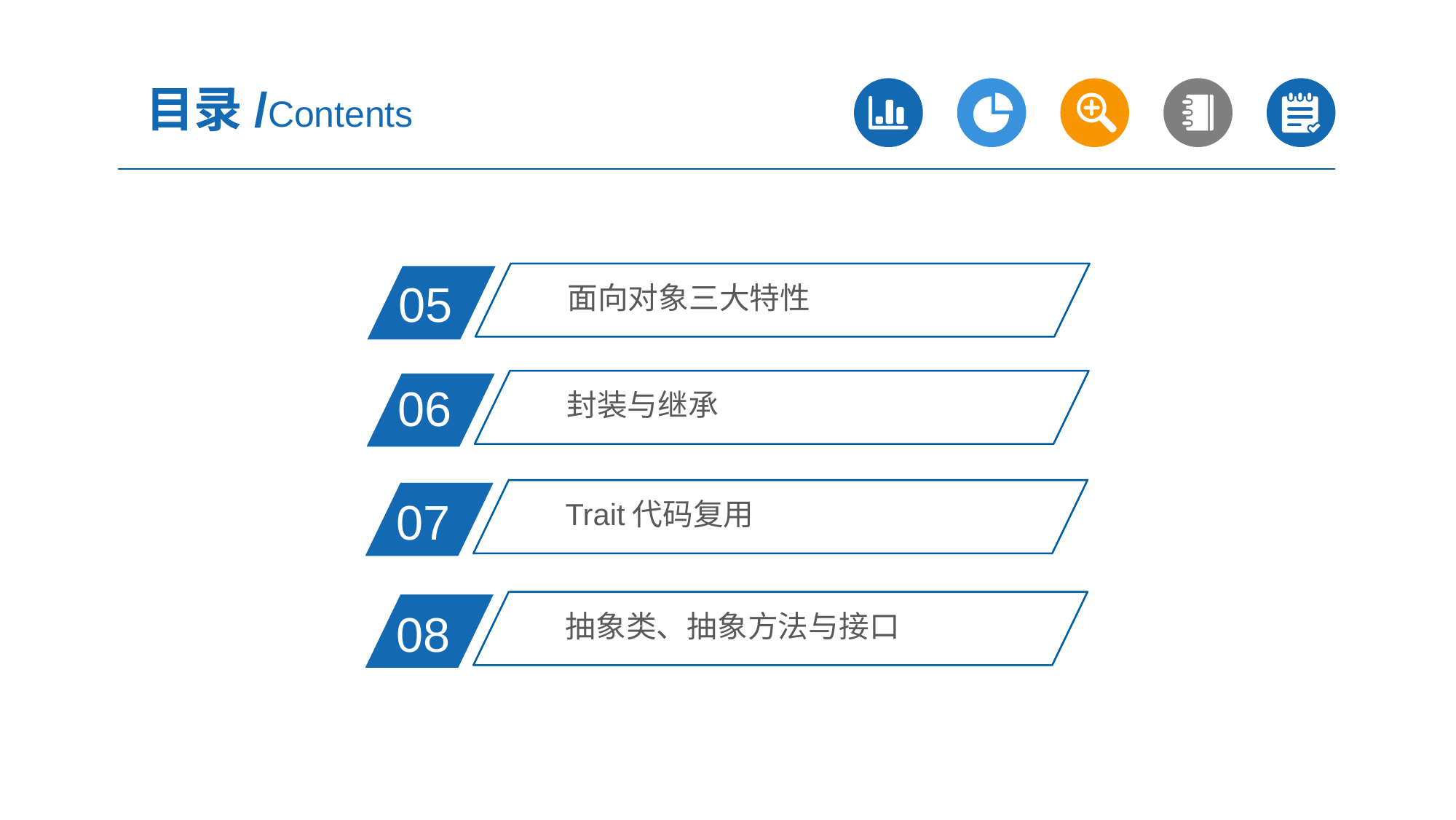

目录/Contents

面向对象三大特性

05

封装与继承
06

Trait代码复用

07

抽象类、抽象方法与接口

08